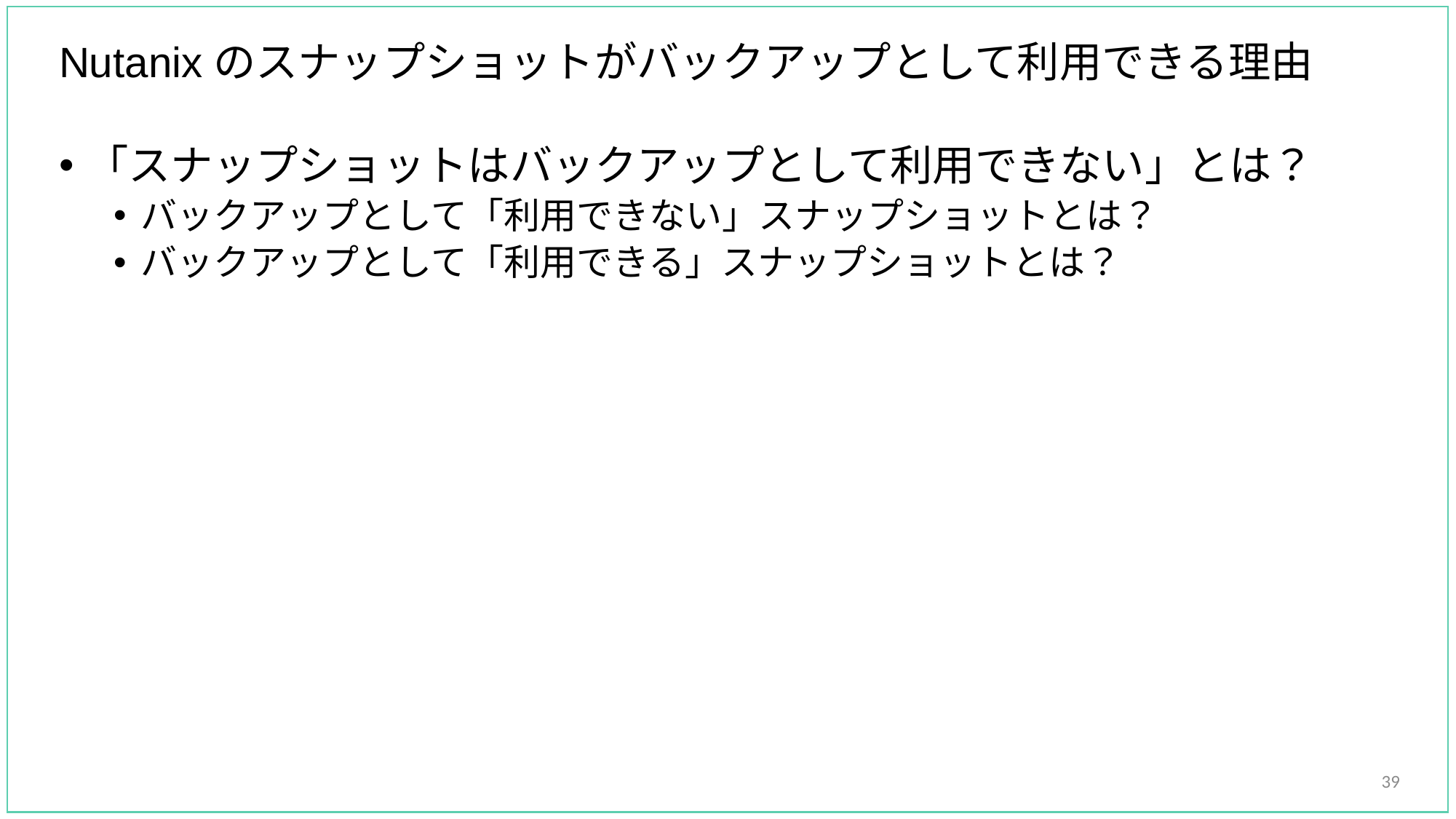

# Nutanixのスナップショットがバックアップとして利用できる理由
「スナップショットはバックアップとして利用できない」とは？
バックアップとして「利用できない」スナップショットとは？
バックアップとして「利用できる」スナップショットとは？
39